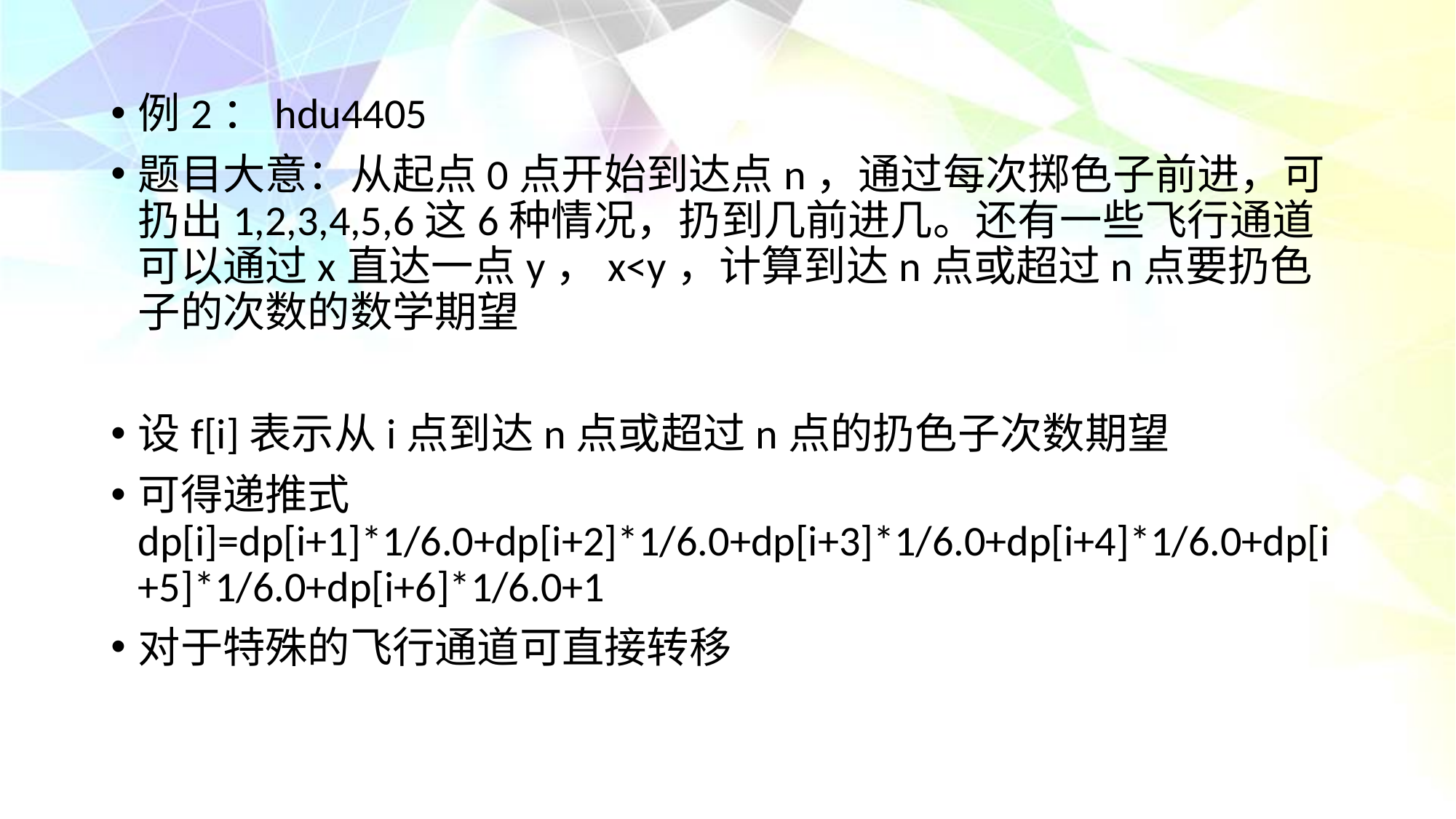

例2：hdu4405
题目大意：从起点0点开始到达点n，通过每次掷色子前进，可扔出1,2,3,4,5,6这6种情况，扔到几前进几。还有一些飞行通道可以通过x直达一点y，x<y，计算到达n点或超过n点要扔色子的次数的数学期望

设f[i]表示从i点到达n点或超过n点的扔色子次数期望
可得递推式dp[i]=dp[i+1]*1/6.0+dp[i+2]*1/6.0+dp[i+3]*1/6.0+dp[i+4]*1/6.0+dp[i+5]*1/6.0+dp[i+6]*1/6.0+1
对于特殊的飞行通道可直接转移